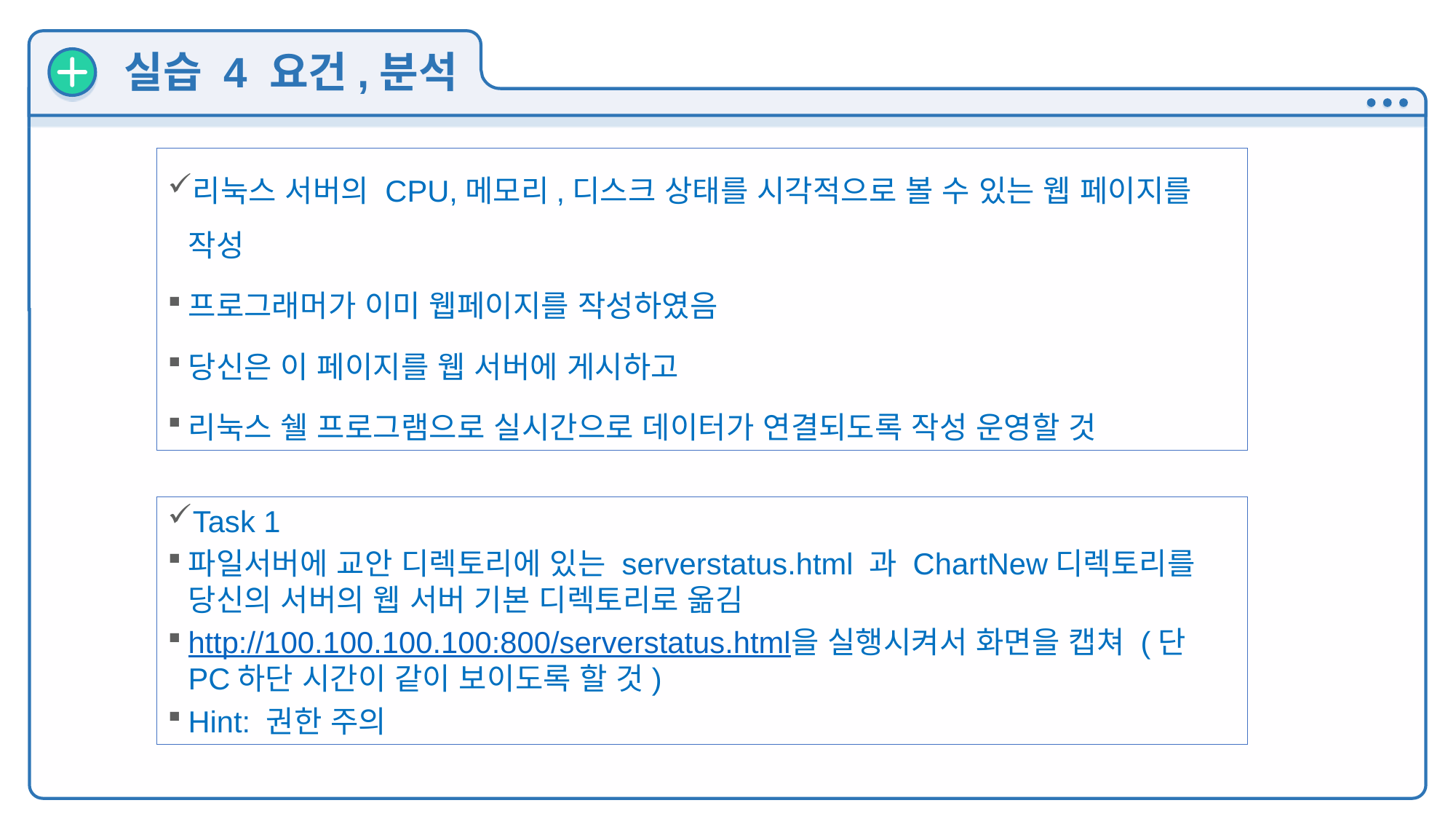

실습 4 요건,분석

리눅스 서버의 CPU,메모리,디스크 상태를 시각적으로 볼 수 있는 웹 페이지를 작성
프로그래머가 이미 웹페이지를 작성하였음
당신은 이 페이지를 웹 서버에 게시하고
리눅스 쉘 프로그램으로 실시간으로 데이터가 연결되도록 작성 운영할 것
Task 1
파일서버에 교안 디렉토리에 있는 serverstatus.html 과 ChartNew디렉토리를 당신의 서버의 웹 서버 기본 디렉토리로 옮김
http://100.100.100.100:800/serverstatus.html을 실행시켜서 화면을 캡쳐 (단 PC하단 시간이 같이 보이도록 할 것)
Hint: 권한 주의